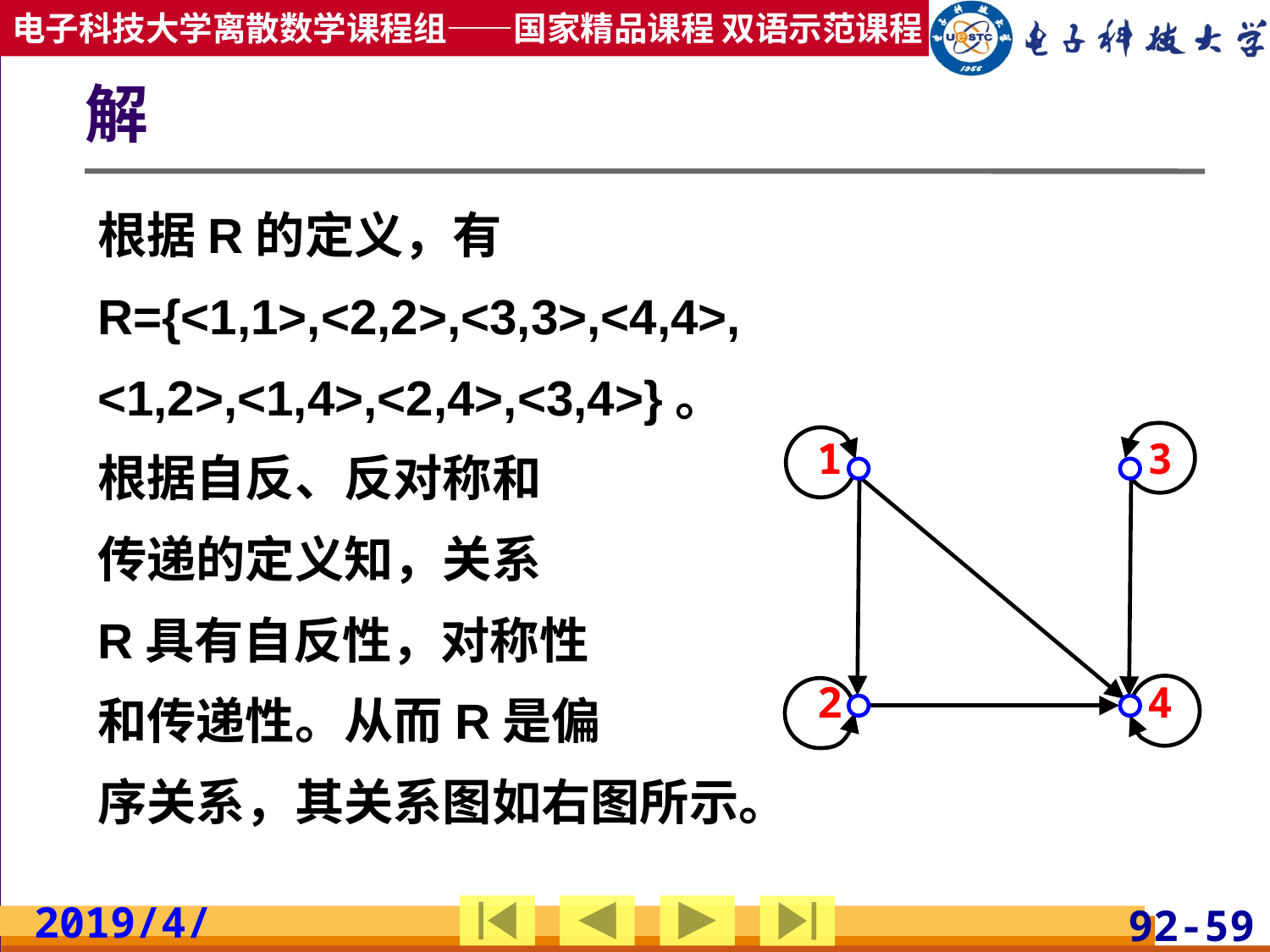

# 解
根据R的定义，有
R={<1,1>,<2,2>,<3,3>,<4,4>,
<1,2>,<1,4>,<2,4>,<3,4>}。
根据自反、反对称和
传递的定义知，关系
R具有自反性，对称性
和传递性。从而R是偏
序关系，其关系图如右图所示。

1
3

2
4

2019/4/17